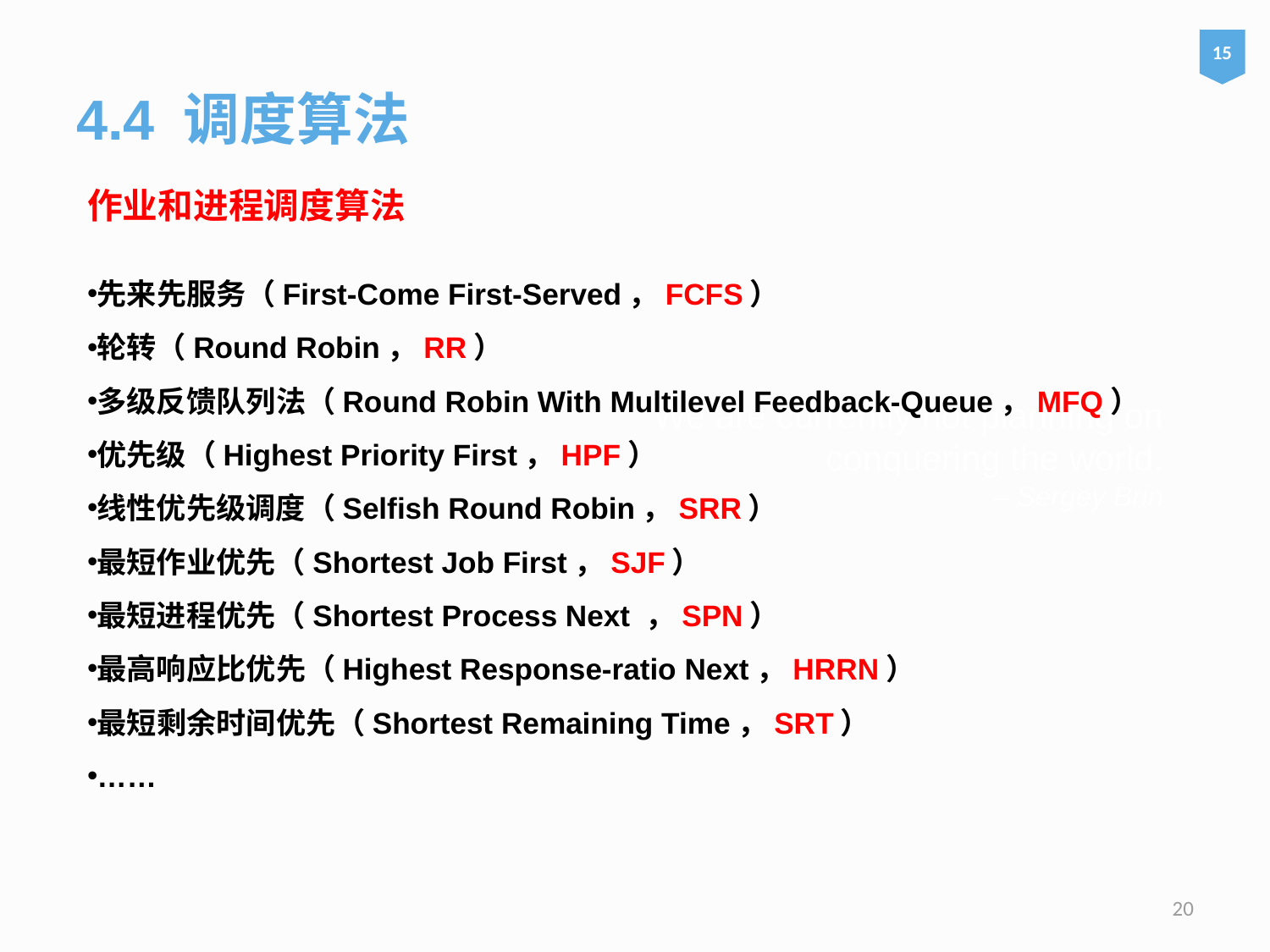

15
4.4 调度算法
作业和进程调度算法
先来先服务（First-Come First-Served，FCFS）
轮转（Round Robin，RR）
多级反馈队列法（Round Robin With Multilevel Feedback-Queue，MFQ）
优先级（Highest Priority First，HPF）
线性优先级调度（Selfish Round Robin，SRR）
最短作业优先（Shortest Job First，SJF）
最短进程优先（Shortest Process Next ，SPN）
最高响应比优先（Highest Response-ratio Next，HRRN）
最短剩余时间优先（Shortest Remaining Time，SRT）
……
# We are currently not planning on conquering the world. – Sergey Brin
20